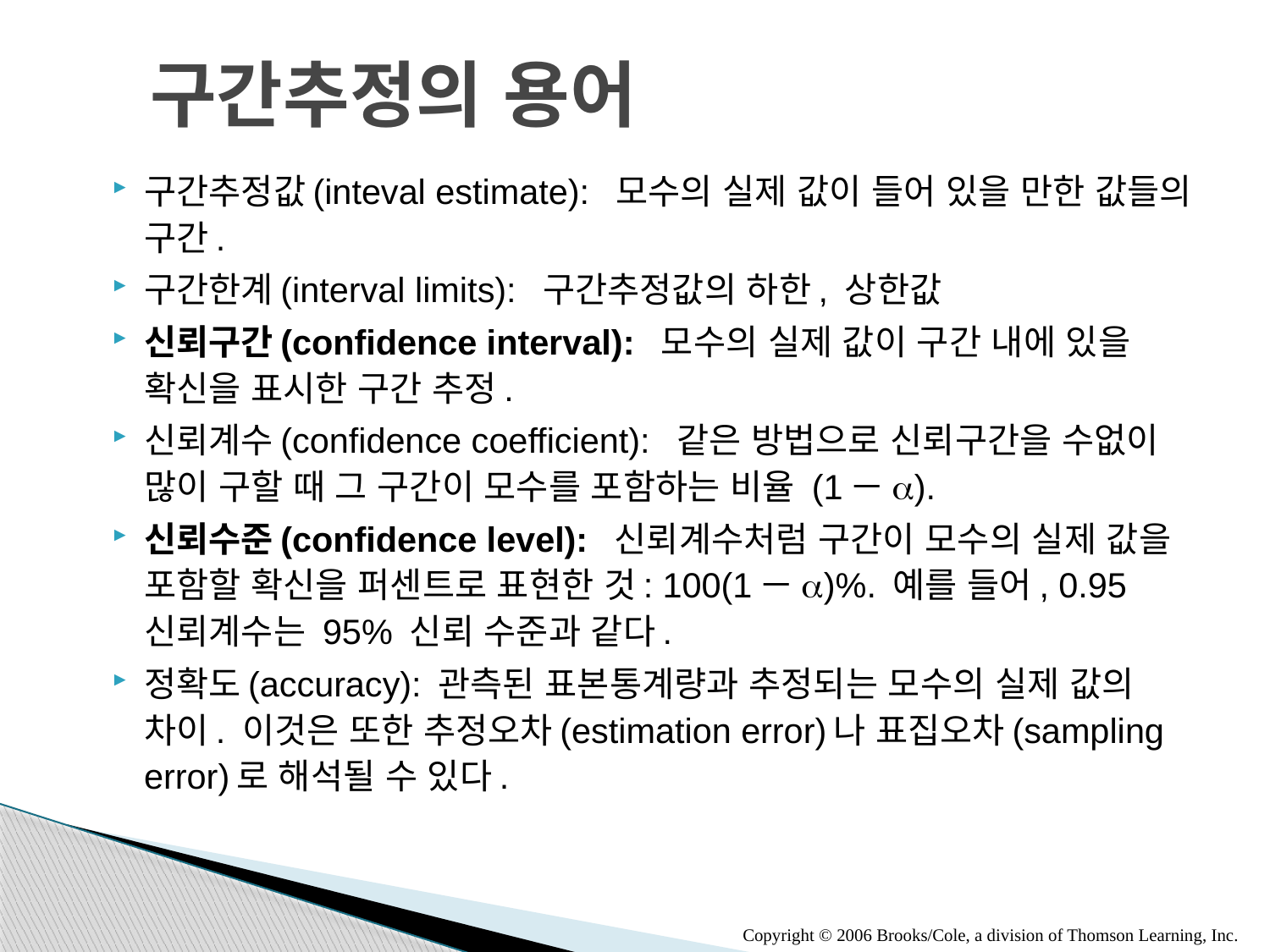

# 구간추정의 용어
구간추정값(inteval estimate):  모수의 실제 값이 들어 있을 만한 값들의 구간.
구간한계(interval limits):  구간추정값의 하한, 상한값
신뢰구간(confidence interval):  모수의 실제 값이 구간 내에 있을 확신을 표시한 구간 추정.
신뢰계수(confidence coefficient):  같은 방법으로 신뢰구간을 수없이 많이 구할 때 그 구간이 모수를 포함하는 비율 (1－α).
신뢰수준(confidence level):  신뢰계수처럼 구간이 모수의 실제 값을 포함할 확신을 퍼센트로 표현한 것: 100(1－α)%. 예를 들어, 0.95 신뢰계수는 95% 신뢰 수준과 같다.
정확도(accuracy): 관측된 표본통계량과 추정되는 모수의 실제 값의 차이. 이것은 또한 추정오차(estimation error)나 표집오차(sampling error)로 해석될 수 있다.